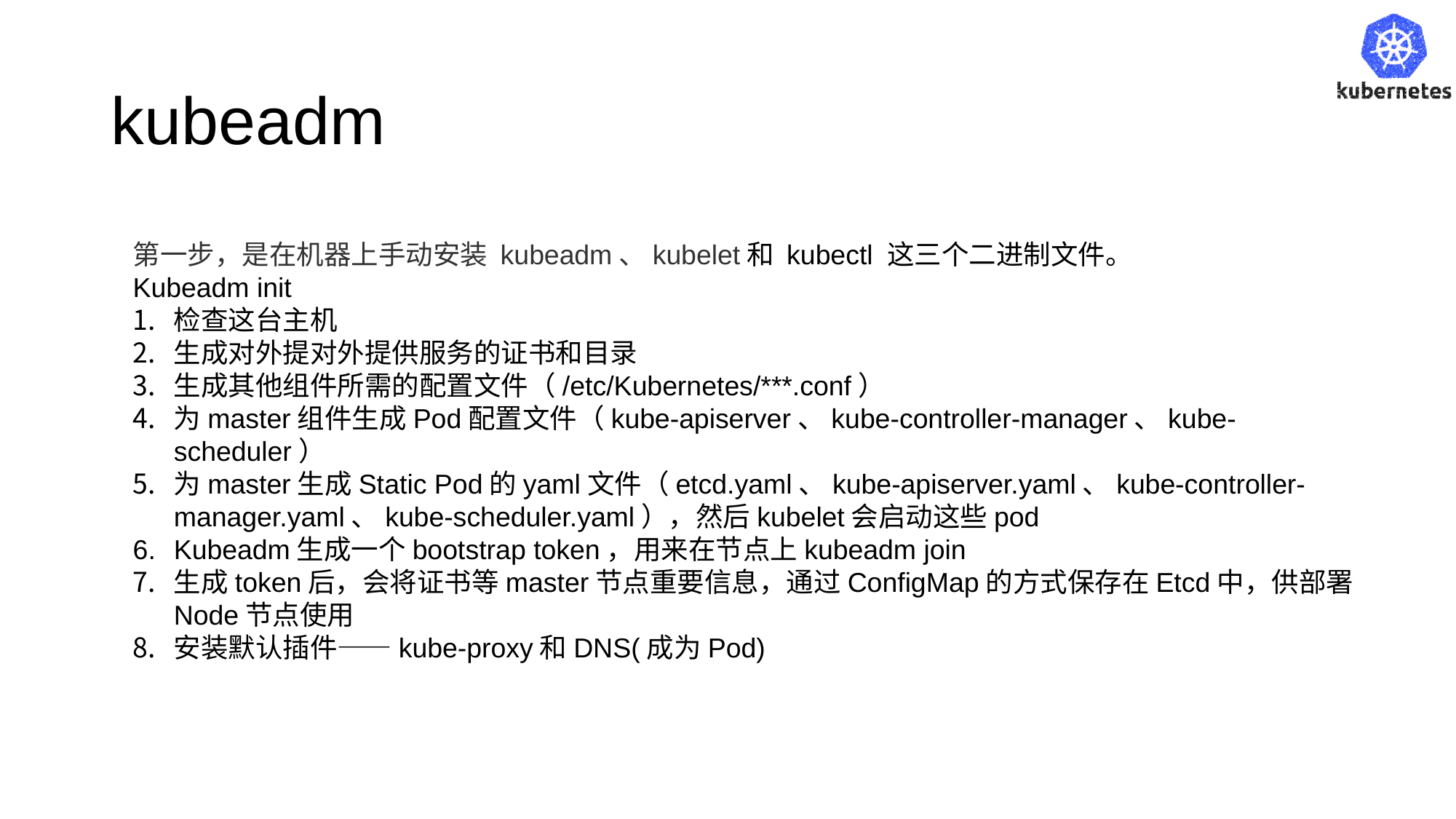

# kubeadm
第一步，是在机器上手动安装 kubeadm、kubelet和 kubectl 这三个二进制文件。
Kubeadm init
检查这台主机
生成对外提对外提供服务的证书和目录
生成其他组件所需的配置文件（/etc/Kubernetes/***.conf）
为master组件生成Pod配置文件（kube-apiserver、kube-controller-manager、kube-scheduler）
为master生成Static Pod的yaml文件（etcd.yaml、kube-apiserver.yaml、kube-controller-manager.yaml、kube-scheduler.yaml），然后kubelet会启动这些pod
Kubeadm生成一个bootstrap token，用来在节点上kubeadm join
生成token后，会将证书等master节点重要信息，通过ConfigMap的方式保存在Etcd中，供部署Node节点使用
安装默认插件——kube-proxy和DNS(成为Pod)